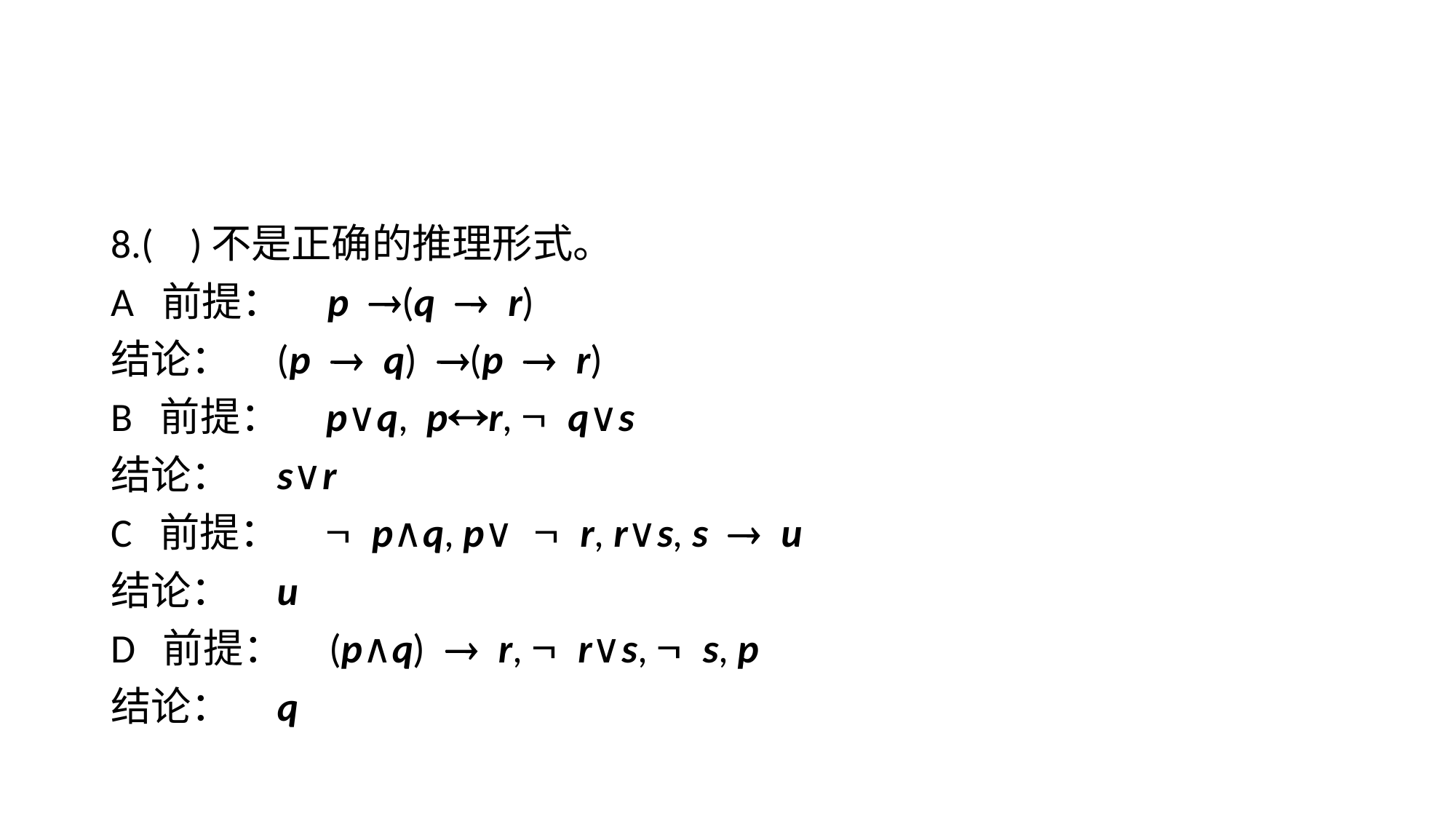

#
8.(    )不是正确的推理形式。
A  前提：    p →(q → r)
结论：    (p → q) →(p → r)
B  前提：    p∨q,  p↔r, ¬ q∨s
结论：    s∨r
C  前提：    ¬ p∧q, p∨ ¬ r, r∨s, s → u
结论：    u
D  前提：    (p∧q) → r, ¬ r∨s, ¬ s, p
结论：    q